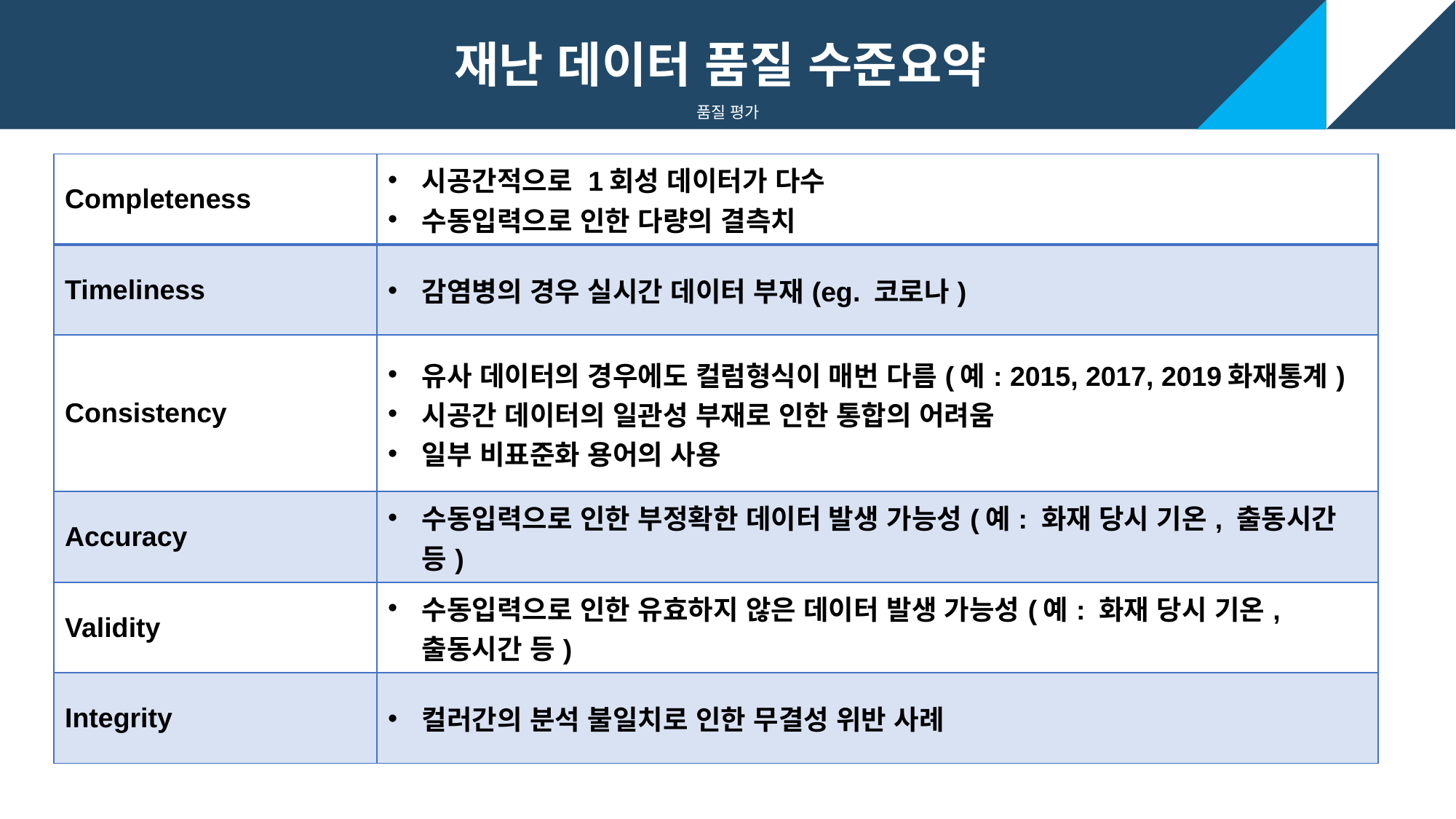

재난 데이터 품질 수준요약
품질 평가

| Completeness | 시공간적으로 1회성 데이터가 다수 수동입력으로 인한 다량의 결측치 |
| --- | --- |
| Timeliness | 감염병의 경우 실시간 데이터 부재(eg. 코로나) |
| Consistency | 유사 데이터의 경우에도 컬럼형식이 매번 다름(예: 2015, 2017, 2019화재통계) 시공간 데이터의 일관성 부재로 인한 통합의 어려움 일부 비표준화 용어의 사용 |
| Accuracy | 수동입력으로 인한 부정확한 데이터 발생 가능성(예: 화재 당시 기온, 출동시간 등) |
| Validity | 수동입력으로 인한 유효하지 않은 데이터 발생 가능성(예: 화재 당시 기온, 출동시간 등) |
| Integrity | 컬러간의 분석 불일치로 인한 무결성 위반 사례 |